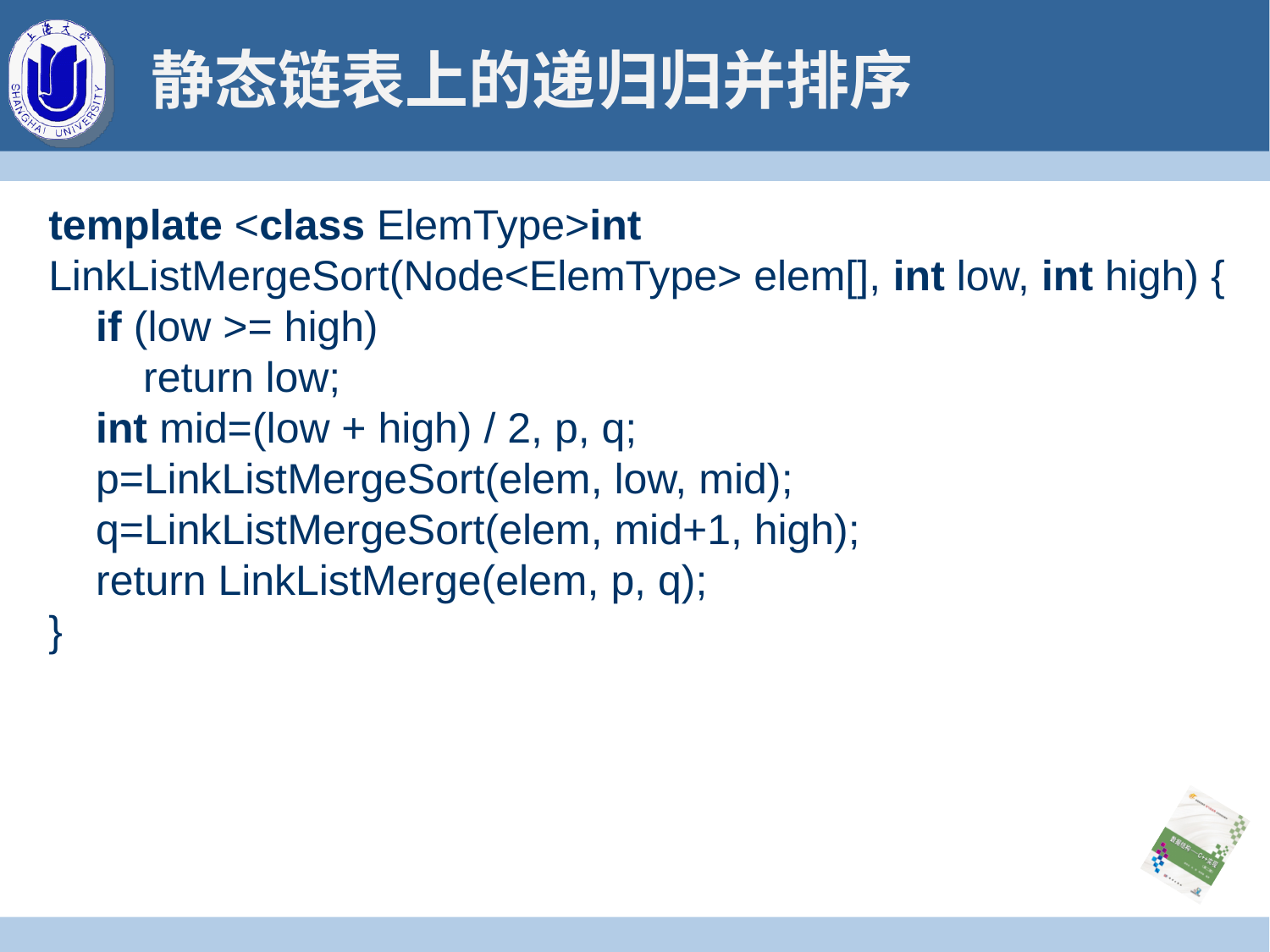

# 静态链表上的递归归并排序
template <class ElemType>int
LinkListMergeSort(Node<ElemType> elem[], int low, int high) {
    if (low >= high)
        return low;
    int mid=(low + high) / 2, p, q;
    p=LinkListMergeSort(elem, low, mid);
    q=LinkListMergeSort(elem, mid+1, high);
    return LinkListMerge(elem, p, q);
}